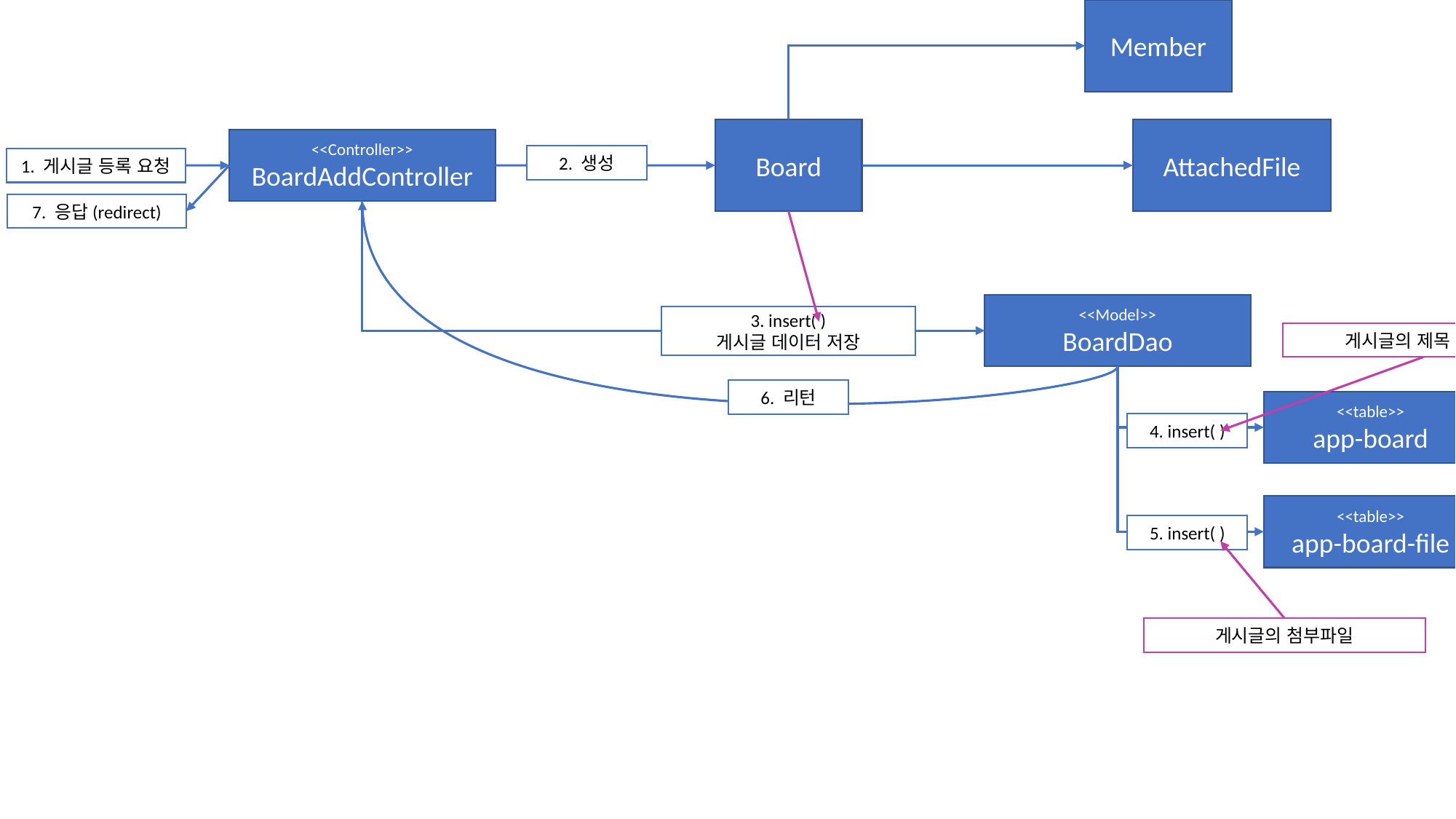

Member
AttachedFile
Board
<<Controller>>
BoardAddController
2. 생성
1. 게시글 등록 요청
7. 응답(redirect)
<<Model>>
BoardDao
3. insert( )
게시글 데이터 저장
게시글의 제목, 내용
6. 리턴
<<table>>
app-board
4. insert( )
<<table>>
app-board-file
5. insert( )
게시글의 첨부파일